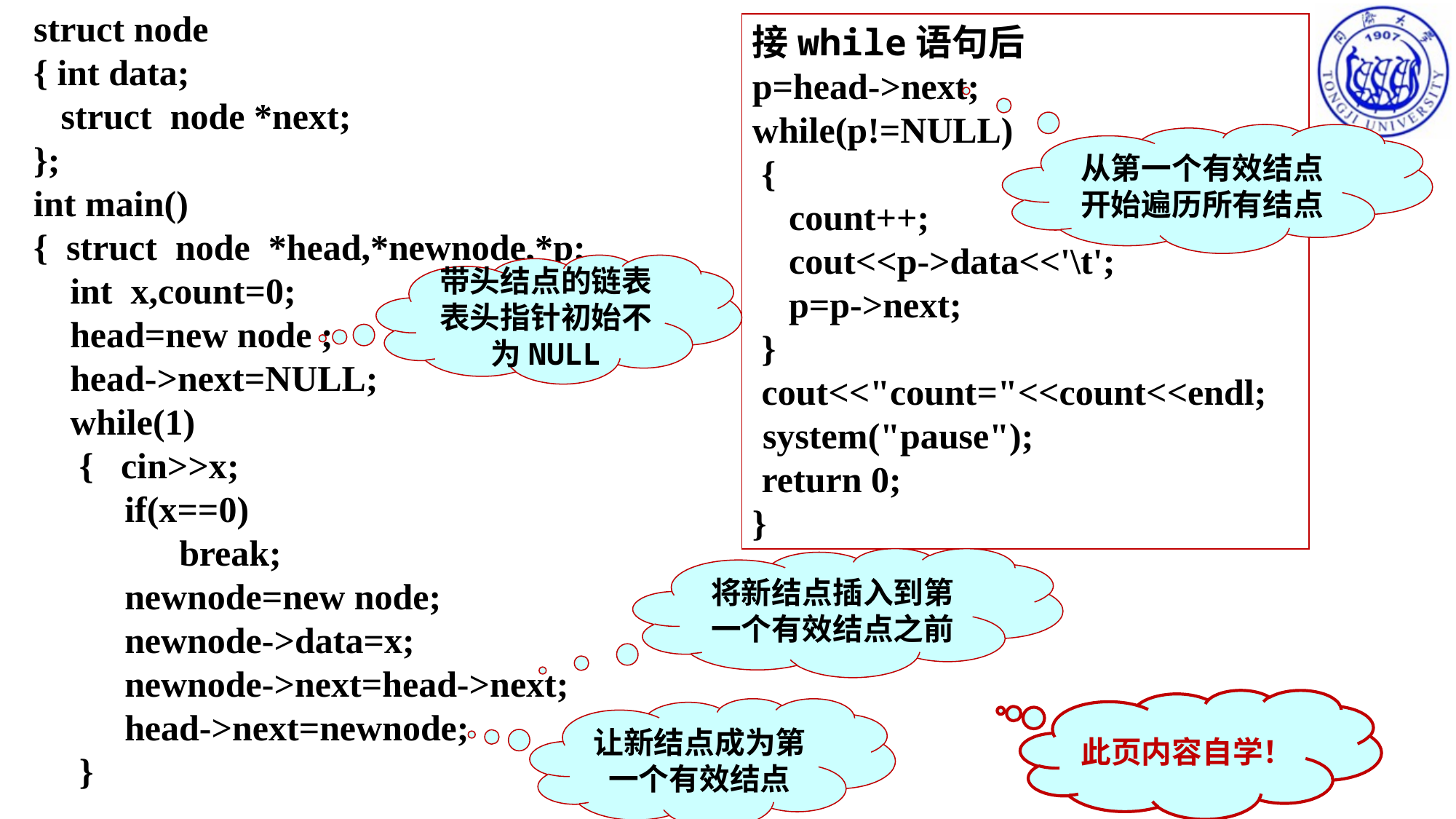

struct node
{ int data;
   struct  node *next;
};
int main()
{  struct  node  *head,*newnode,*p;
    int  x,count=0;
    head=new node ;
    head->next=NULL;
    while(1)
     {   cin>>x;
          if(x==0)
                break;
          newnode=new node;
          newnode->data=x;
          newnode->next=head->next;
          head->next=newnode;
     }

接while语句后
p=head->next;
while(p!=NULL)
 {
    count++;
    cout<<p->data<<'\t';
    p=p->next;
 }
 cout<<"count="<<count<<endl;
 system("pause");
 return 0;
}
从第一个有效结点开始遍历所有结点
带头结点的链表表头指针初始不为NULL
将新结点插入到第一个有效结点之前
此页内容自学！
让新结点成为第一个有效结点